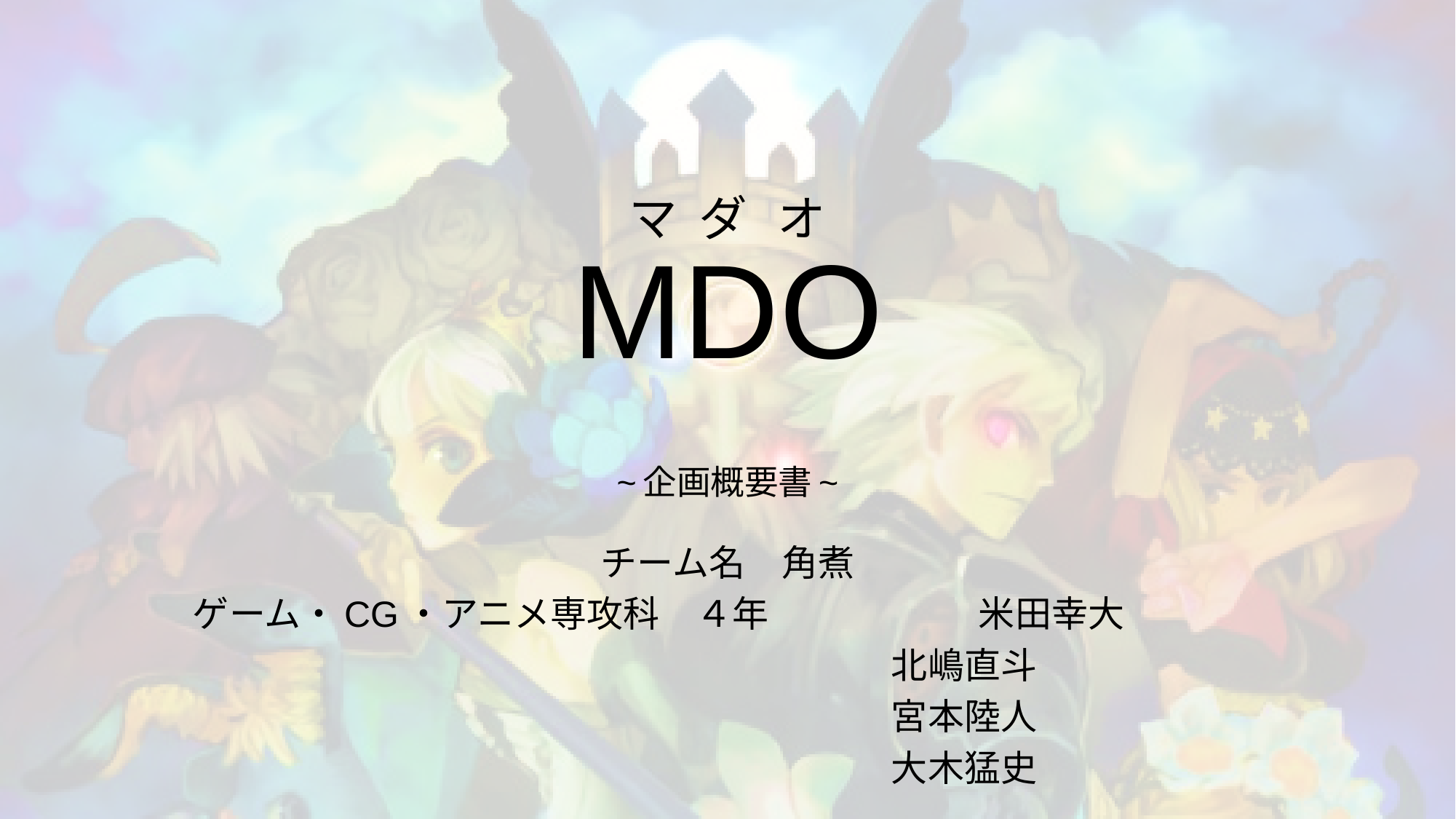

マ  ダ   オ
# MDO
~企画概要書~

チーム名　角煮
ゲーム・CG・アニメ専攻科　４年		　	米田幸大
							　	北嶋直斗
							　	宮本陸人
							　	大木猛史